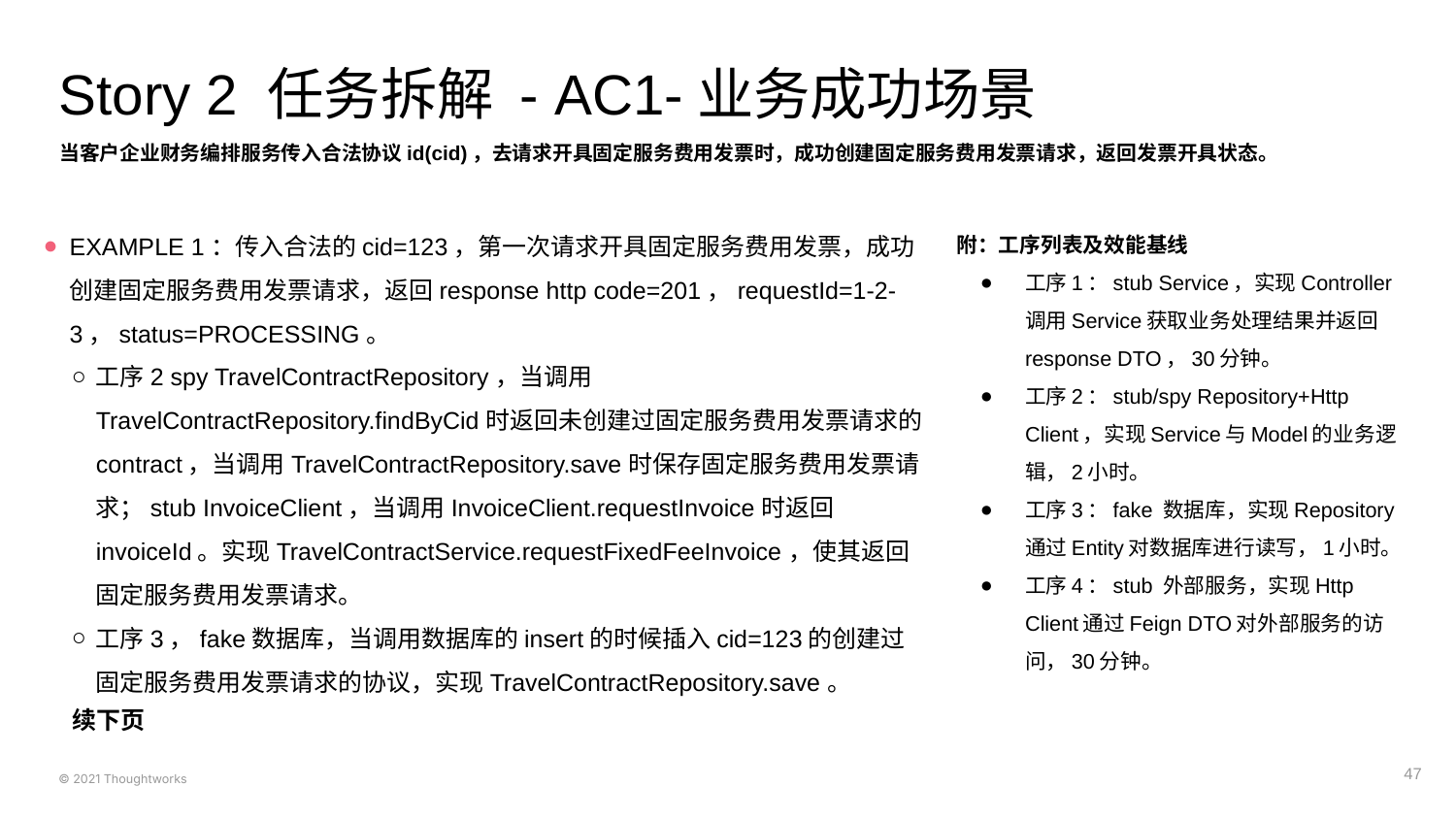

# Story 2 任务拆解 - AC1-业务成功场景
当客户企业财务编排服务传入合法协议id(cid)，去请求开具固定服务费用发票时，成功创建固定服务费用发票请求，返回发票开具状态。

附：工序列表及效能基线
工序1：stub Service，实现Controller调用Service获取业务处理结果并返回response DTO，30分钟。
工序2：stub/spy Repository+Http Client，实现Service与Model的业务逻辑，2小时。
工序3：fake 数据库，实现Repository通过Entity对数据库进行读写，1小时。
工序4：stub 外部服务，实现Http Client通过Feign DTO对外部服务的访问，30分钟。
EXAMPLE 1：传入合法的cid=123，第一次请求开具固定服务费用发票，成功创建固定服务费用发票请求，返回response http code=201，requestId=1-2-3，status=PROCESSING。
工序2 spy TravelContractRepository，当调用 TravelContractRepository.findByCid时返回未创建过固定服务费用发票请求的contract，当调用TravelContractRepository.save时保存固定服务费用发票请求；stub InvoiceClient，当调用InvoiceClient.requestInvoice时返回invoiceId。实现TravelContractService.requestFixedFeeInvoice，使其返回固定服务费用发票请求。
工序3，fake数据库，当调用数据库的insert的时候插入cid=123的创建过固定服务费用发票请求的协议，实现TravelContractRepository.save。
续下页
47